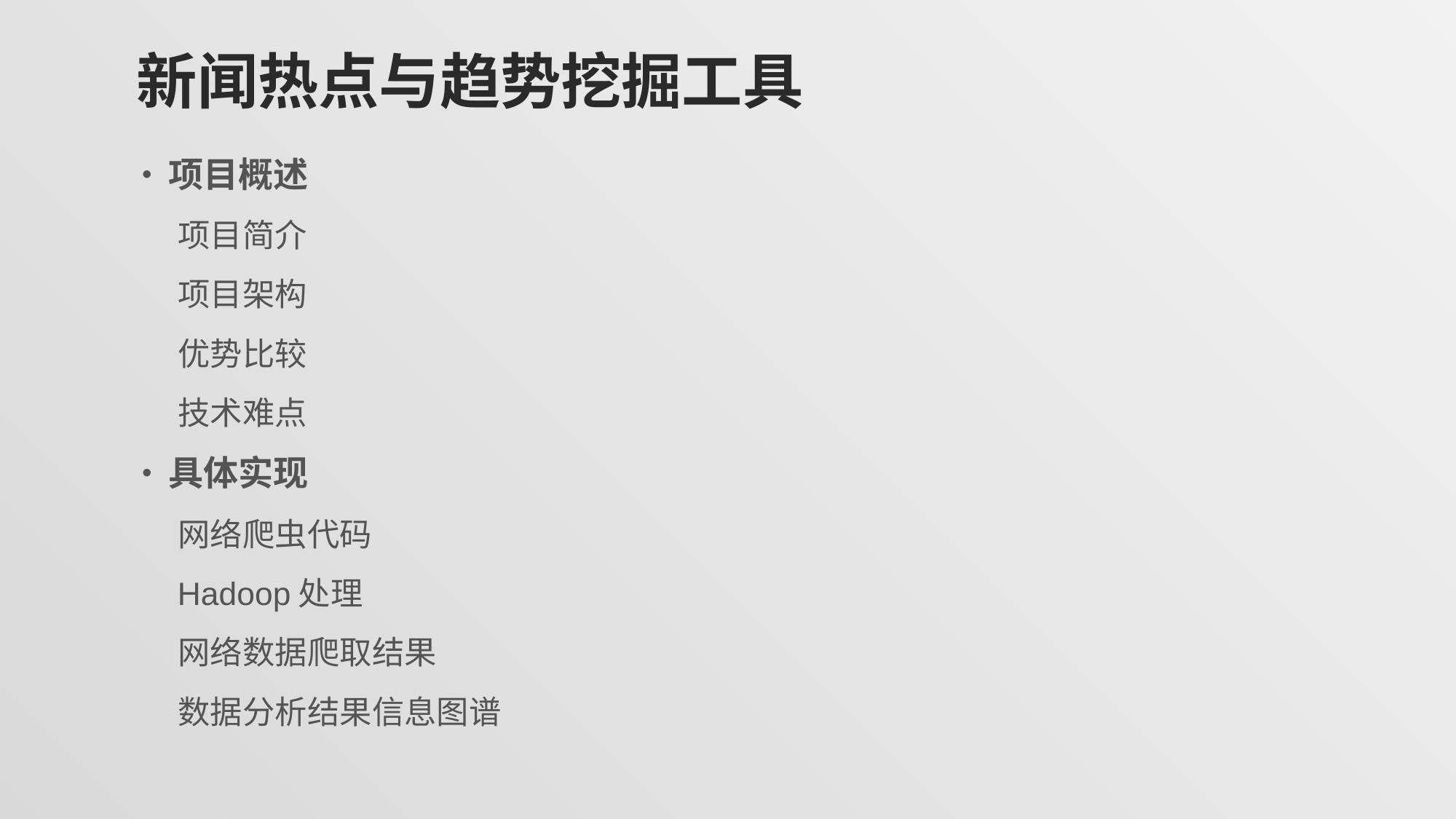

# 新闻热点与趋势挖掘工具
项目概述
    项目简介
    项目架构
    优势比较
    技术难点
具体实现
    网络爬虫代码
    Hadoop处理
    网络数据爬取结果
    数据分析结果信息图谱